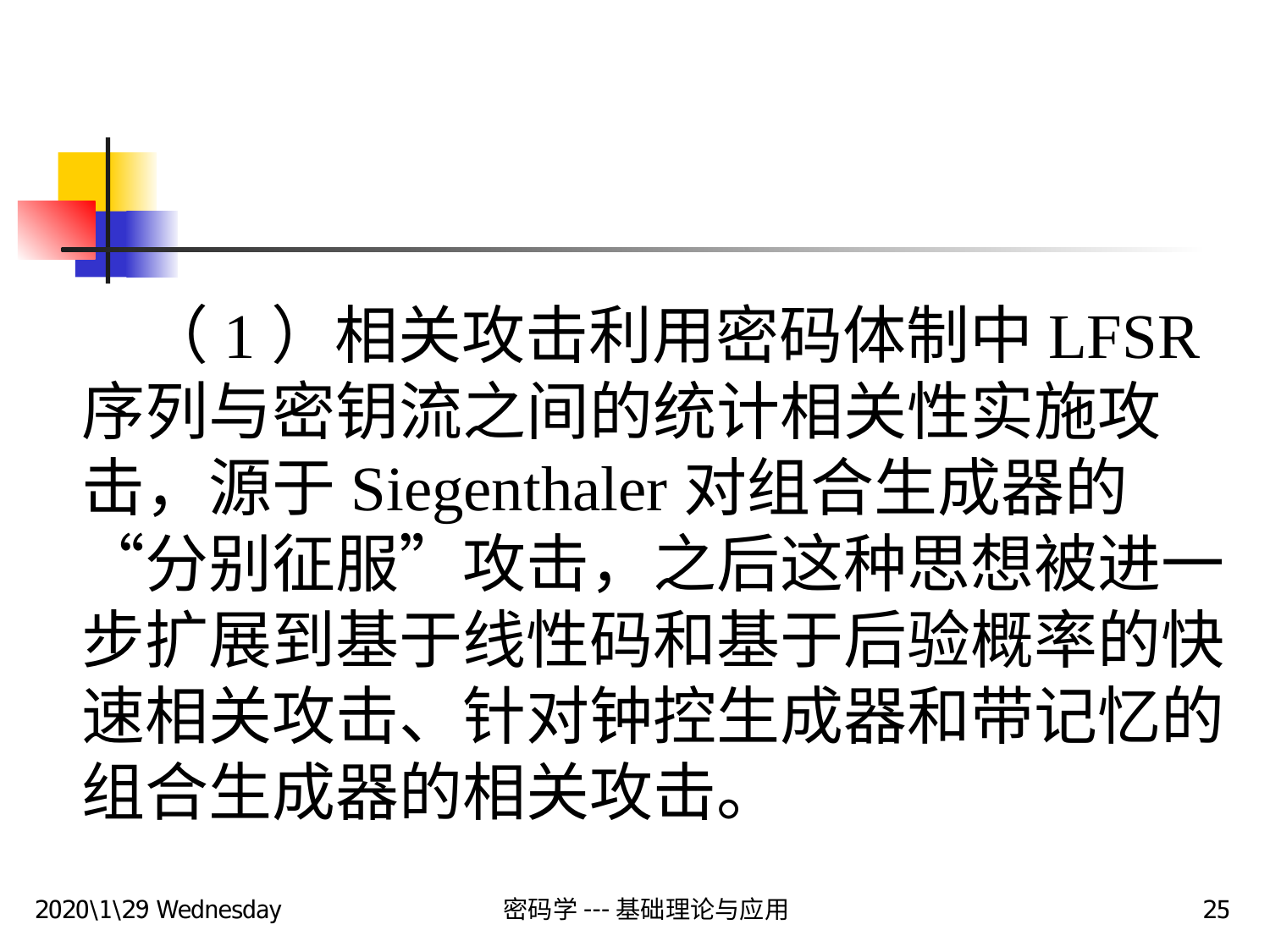

（1）相关攻击利用密码体制中LFSR序列与密钥流之间的统计相关性实施攻击，源于Siegenthaler对组合生成器的“分别征服”攻击，之后这种思想被进一步扩展到基于线性码和基于后验概率的快速相关攻击、针对钟控生成器和带记忆的组合生成器的相关攻击。
2020\1\29 Wednesday
密码学---基础理论与应用
25